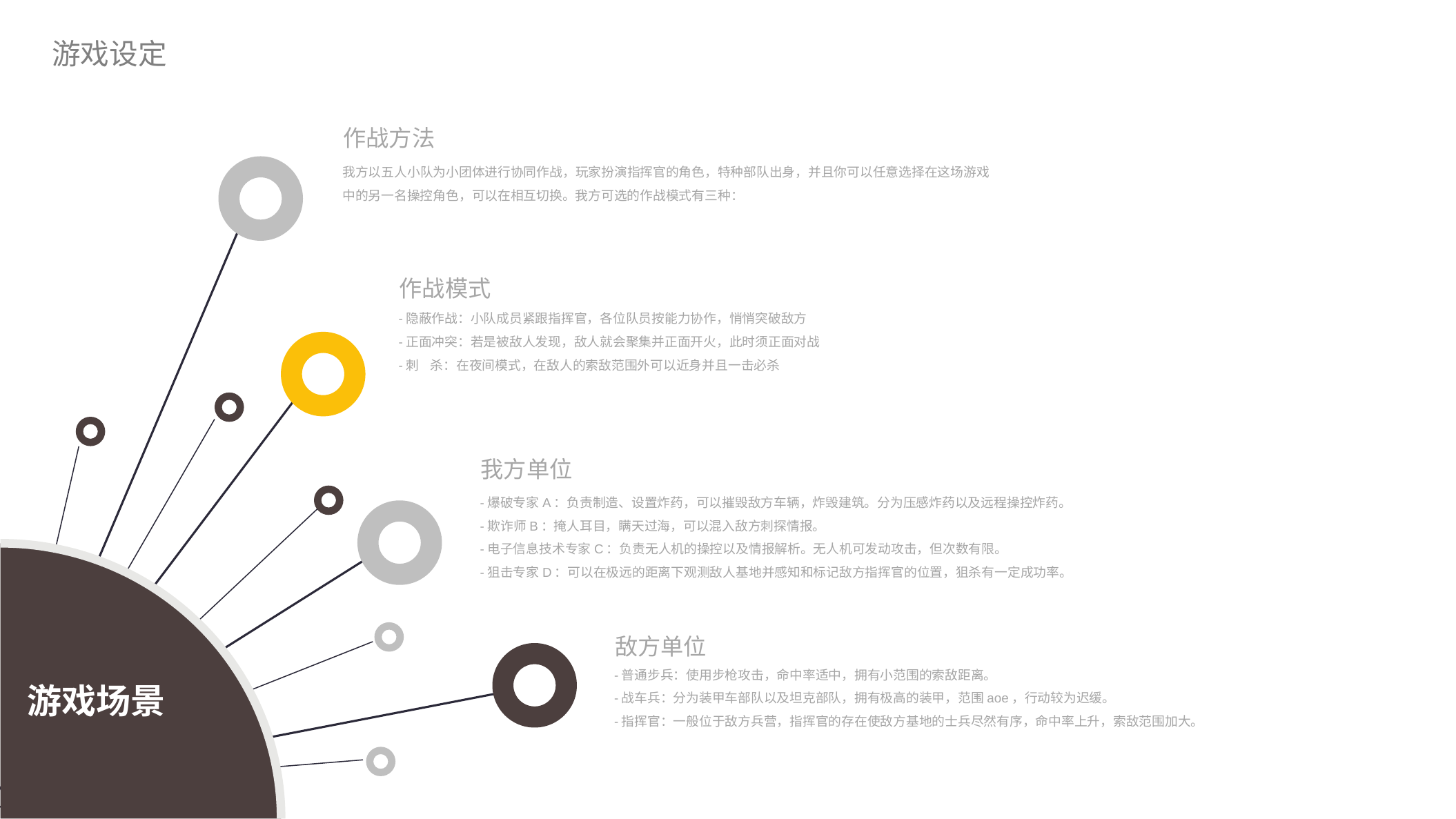

游戏设定
作战方法
我方以五人小队为小团体进行协同作战，玩家扮演指挥官的角色，特种部队出身，并且你可以任意选择在这场游戏中的另一名操控角色，可以在相互切换。我方可选的作战模式有三种：

作战模式
-隐蔽作战：小队成员紧跟指挥官，各位队员按能力协作，悄悄突破敌方
-正面冲突：若是被敌人发现，敌人就会聚集并正面开火，此时须正面对战
-刺    杀：在夜间模式，在敌人的索敌范围外可以近身并且一击必杀

我方单位
-爆破专家A：负责制造、设置炸药，可以摧毁敌方车辆，炸毁建筑。分为压感炸药以及远程操控炸药。
-欺诈师B：掩人耳目，瞒天过海，可以混入敌方刺探情报。
-电子信息技术专家C：负责无人机的操控以及情报解析。无人机可发动攻击，但次数有限。
-狙击专家D：可以在极远的距离下观测敌人基地并感知和标记敌方指挥官的位置，狙杀有一定成功率。

游戏场景
敌方单位

-普通步兵：使用步枪攻击，命中率适中，拥有小范围的索敌距离。
-战车兵：分为装甲车部队以及坦克部队，拥有极高的装甲，范围aoe，行动较为迟缓。
-指挥官：一般位于敌方兵营，指挥官的存在使敌方基地的士兵尽然有序，命中率上升，索敌范围加大。